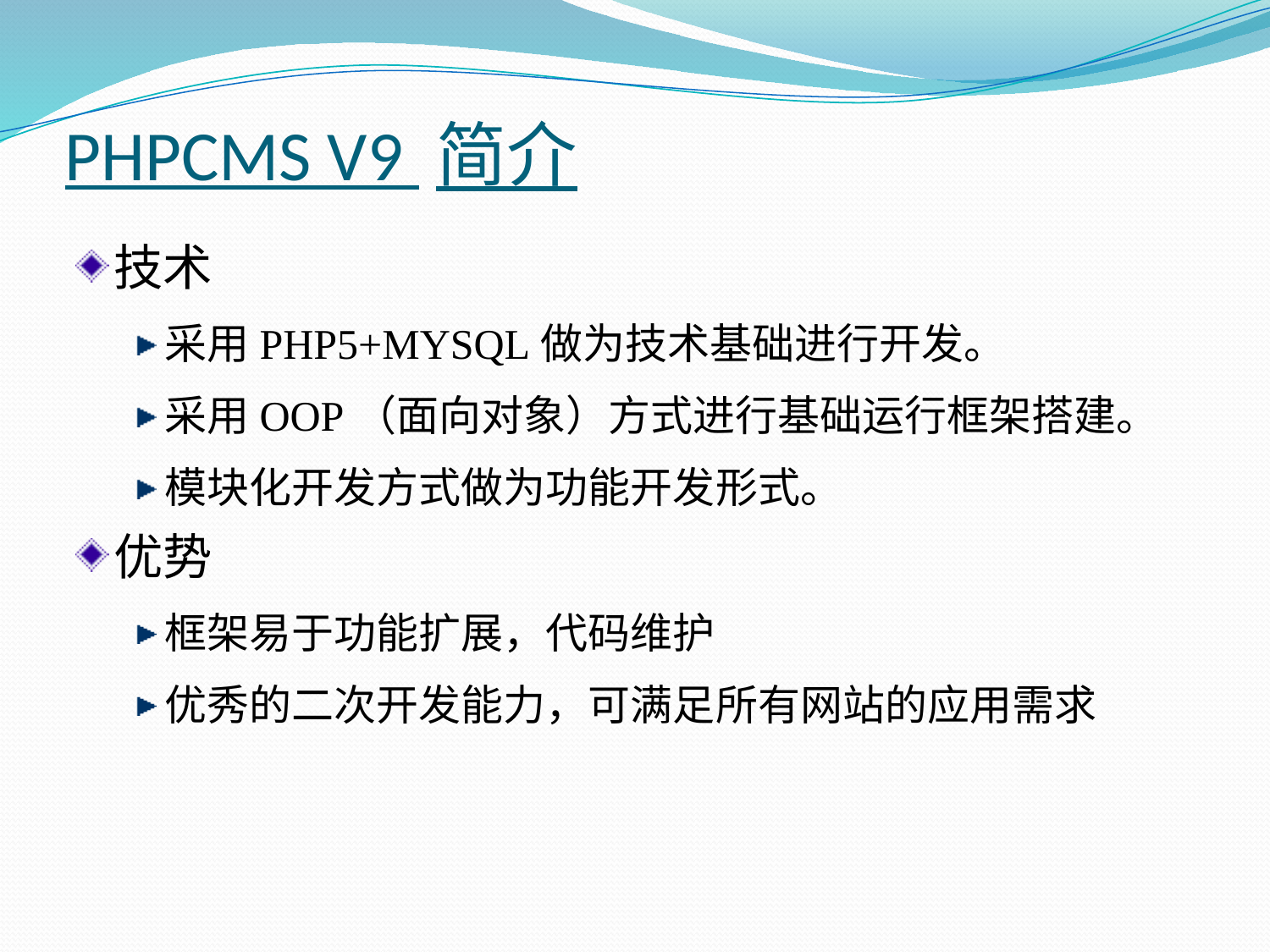

# PHPCMS V9 简介
技术
采用PHP5+MYSQL做为技术基础进行开发。
采用OOP（面向对象）方式进行基础运行框架搭建。
模块化开发方式做为功能开发形式。
优势
框架易于功能扩展，代码维护
优秀的二次开发能力，可满足所有网站的应用需求